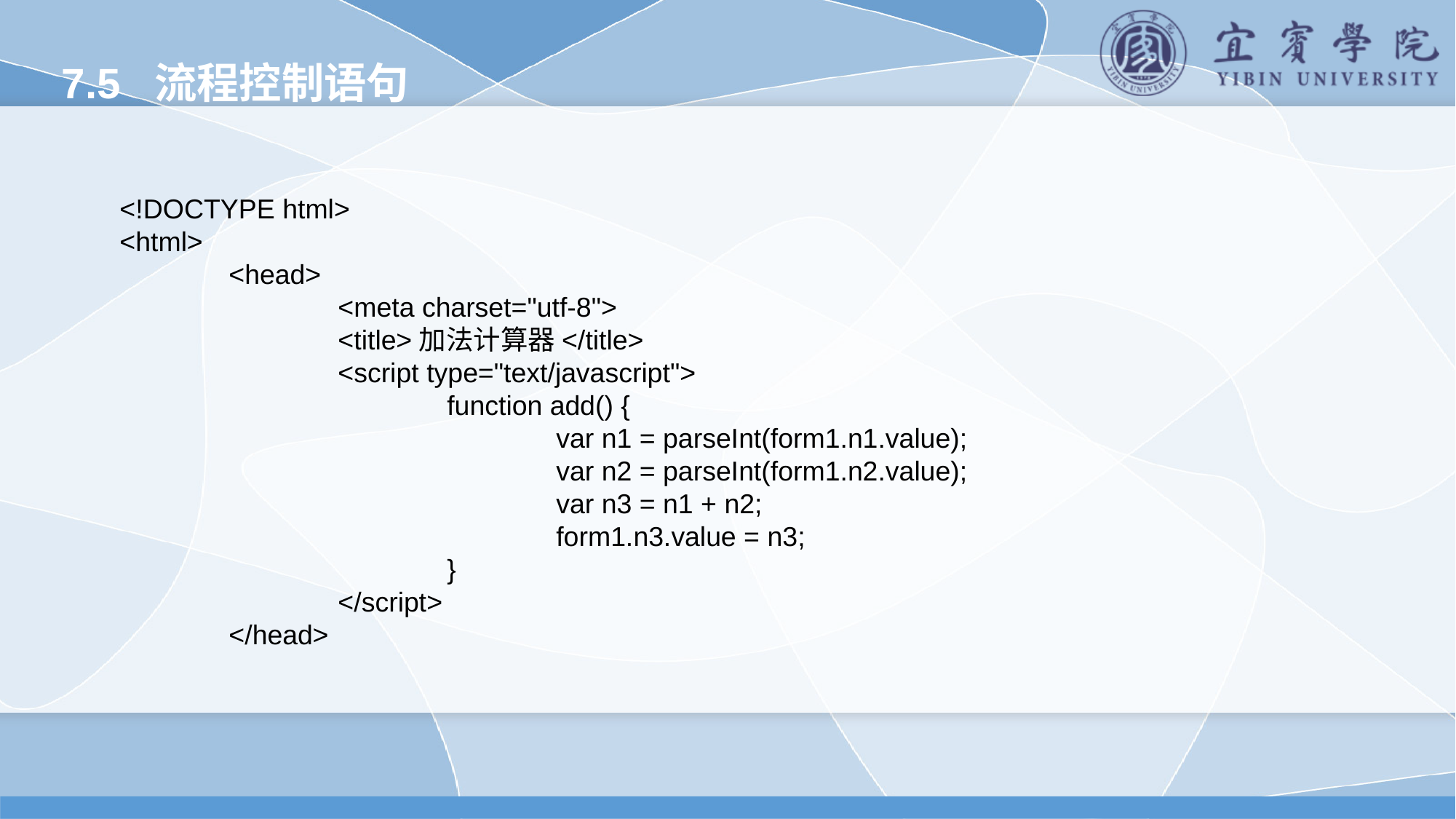

7.5  流程控制语句
<!DOCTYPE html>
<html>
	<head>
		<meta charset="utf-8">
		<title>加法计算器</title>
		<script type="text/javascript">
			function add() {
				var n1 = parseInt(form1.n1.value);
				var n2 = parseInt(form1.n2.value);
				var n3 = n1 + n2;
				form1.n3.value = n3;
			}
		</script>
	</head>